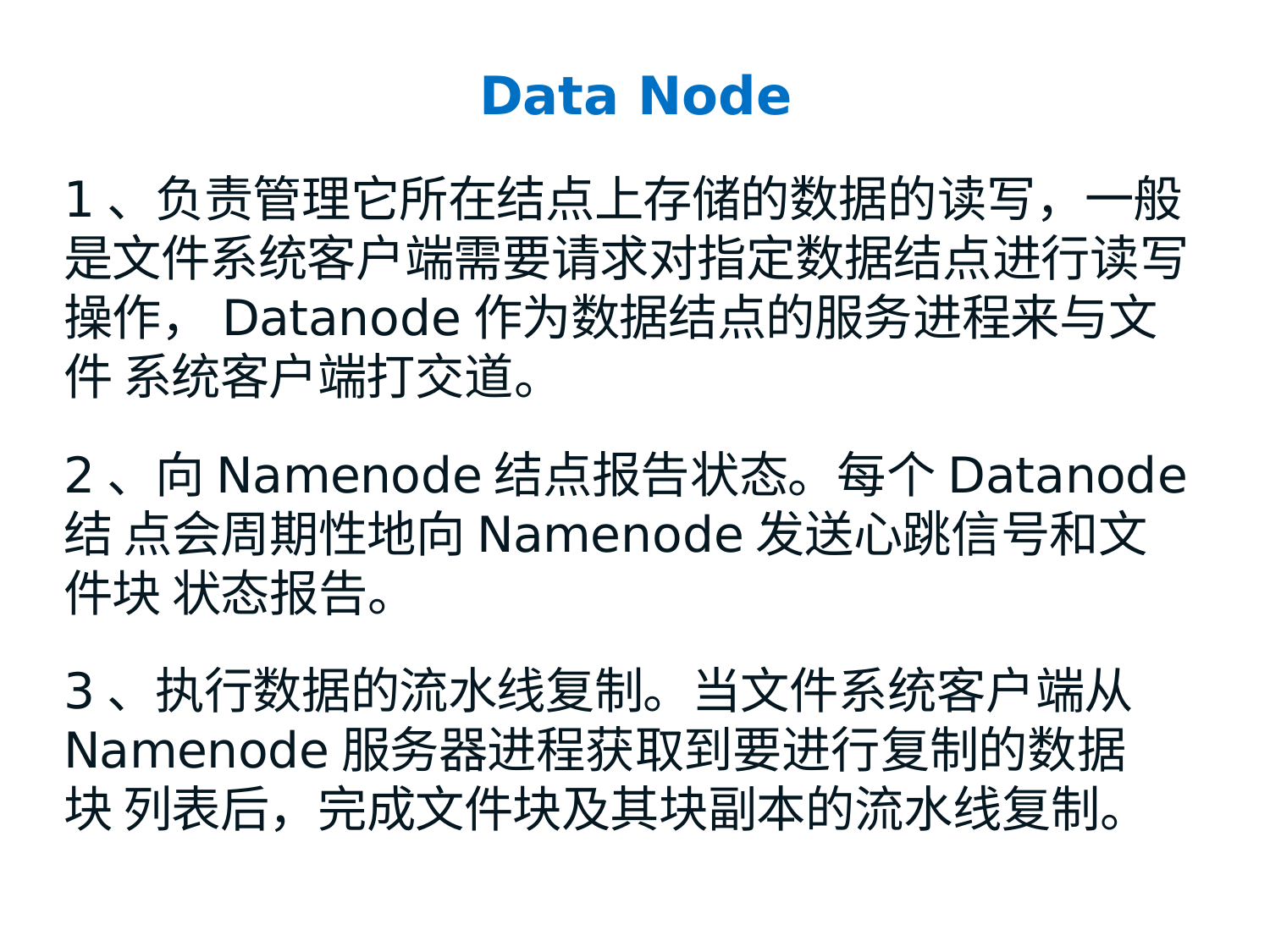

# Data Node
1、负责管理它所在结点上存储的数据的读写，一般 是文件系统客户端需要请求对指定数据结点进行读写 操作，Datanode作为数据结点的服务进程来与文件 系统客户端打交道。
2、向Namenode结点报告状态。每个Datanode结 点会周期性地向Namenode发送心跳信号和文件块 状态报告。
3、执行数据的流水线复制。当文件系统客户端从 Namenode服务器进程获取到要进行复制的数据块 列表后，完成文件块及其块副本的流水线复制。